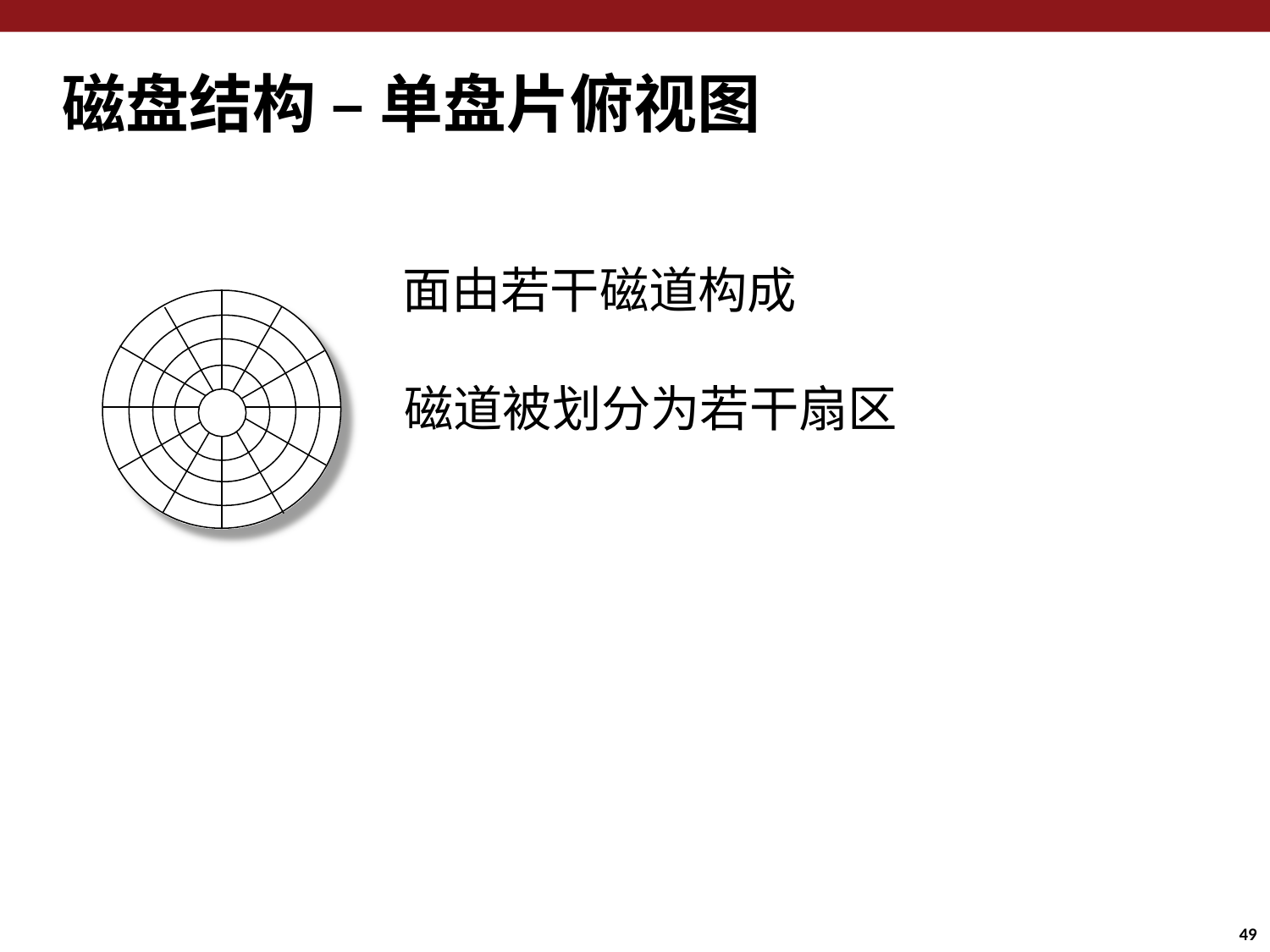

# 磁盘结构 – 单盘片俯视图
面由若干磁道构成

磁道被划分为若干扇区

49